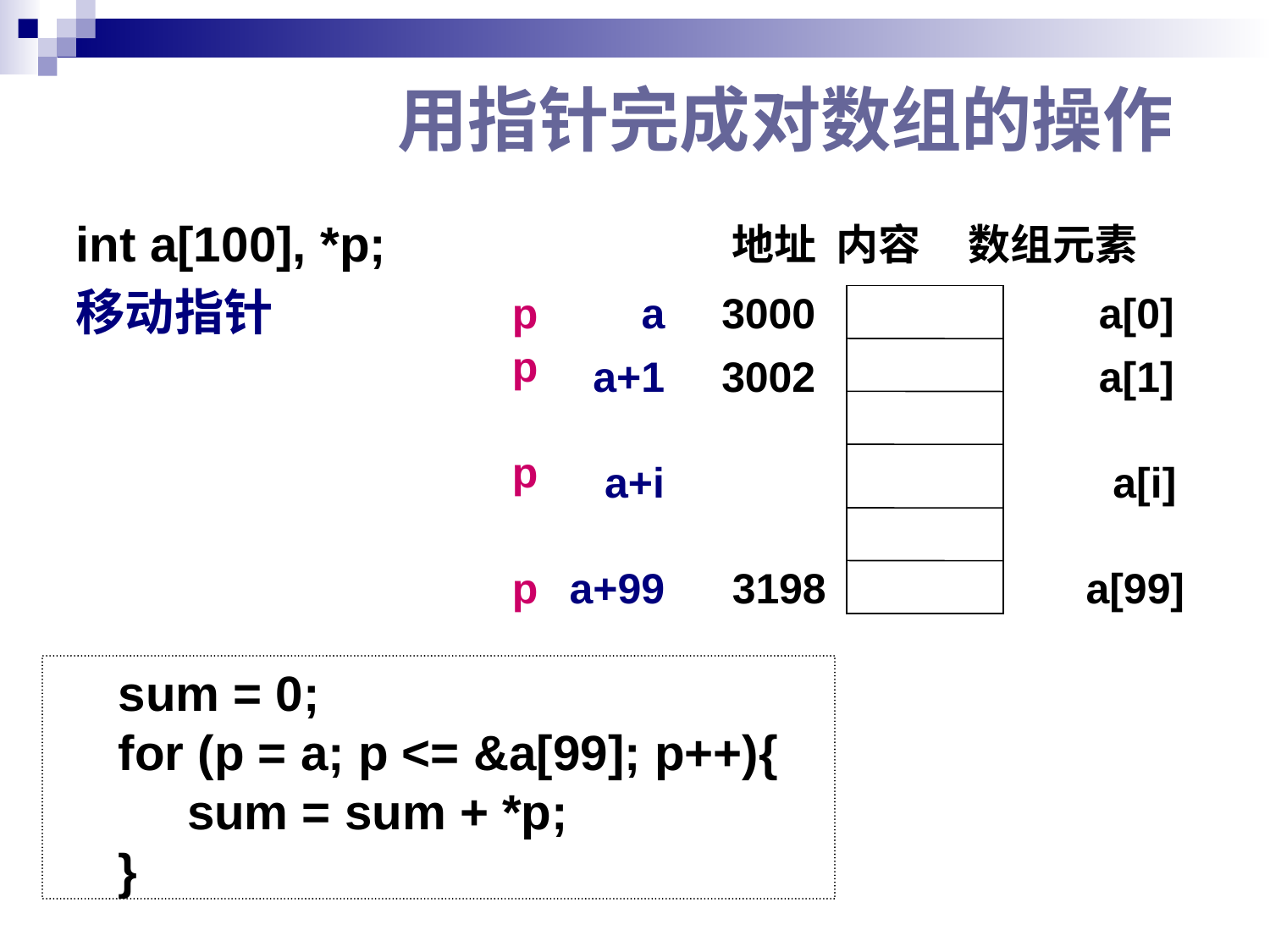

# 用指针完成对数组的操作
int a[100], *p;
移动指针
地址  内容     数组元素
3000                        a[0]

3002                        a[1]
                                 a[i]
3198                      a[99]
 p
 a
a+1
a+i
a+99
 p
 p
 p
sum = 0;
for (p = a; p <= &a[99]; p++){
     sum = sum + *p;
}